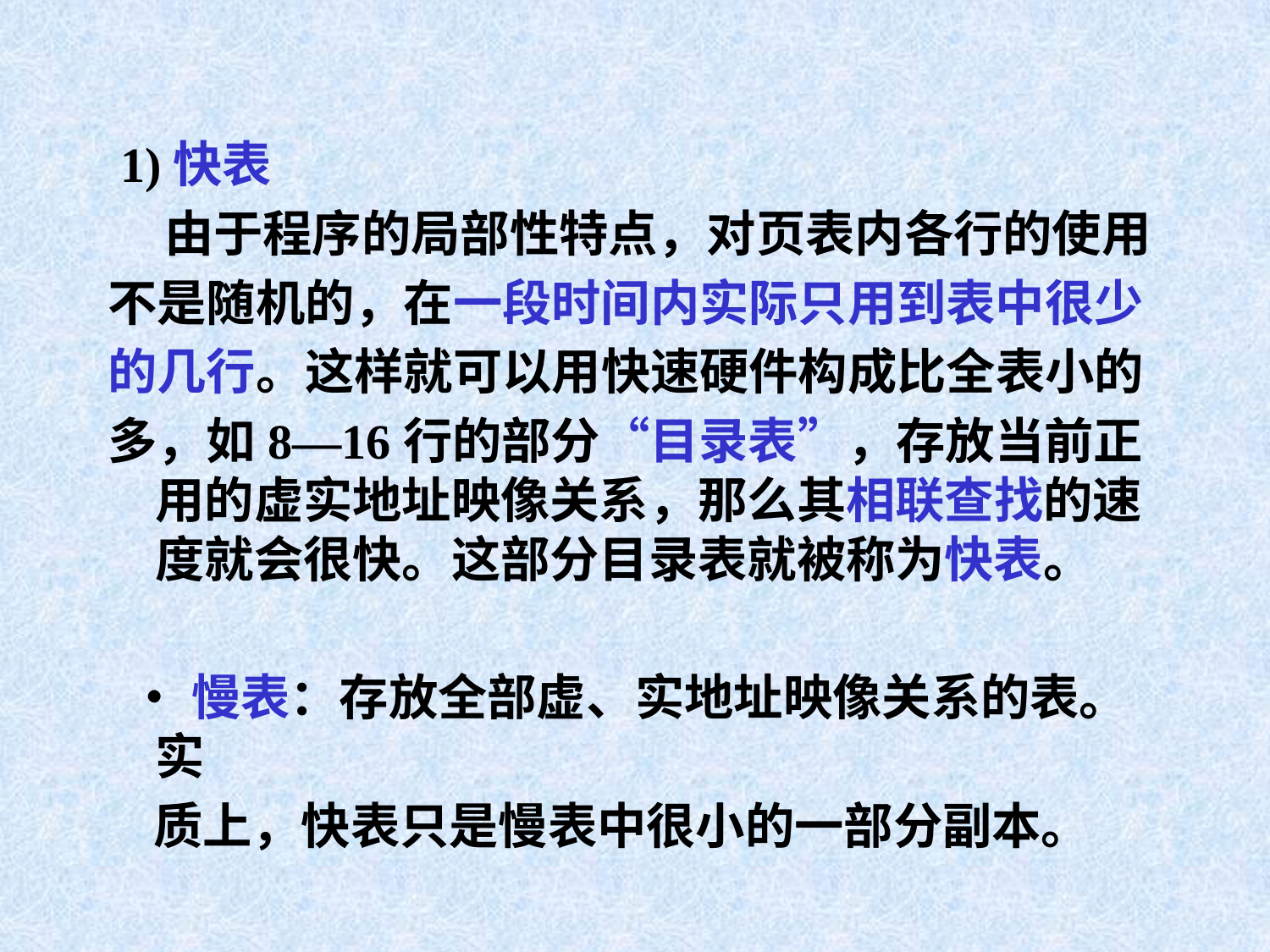

1)快表
    由于程序的局部性特点，对页表内各行的使用
不是随机的，在一段时间内实际只用到表中很少
的几行。这样就可以用快速硬件构成比全表小的
多，如8—16行的部分“目录表”，存放当前正用的虚实地址映像关系，那么其相联查找的速度就会很快。这部分目录表就被称为快表。

  •慢表：存放全部虚、实地址映像关系的表。实
   质上，快表只是慢表中很小的一部分副本。